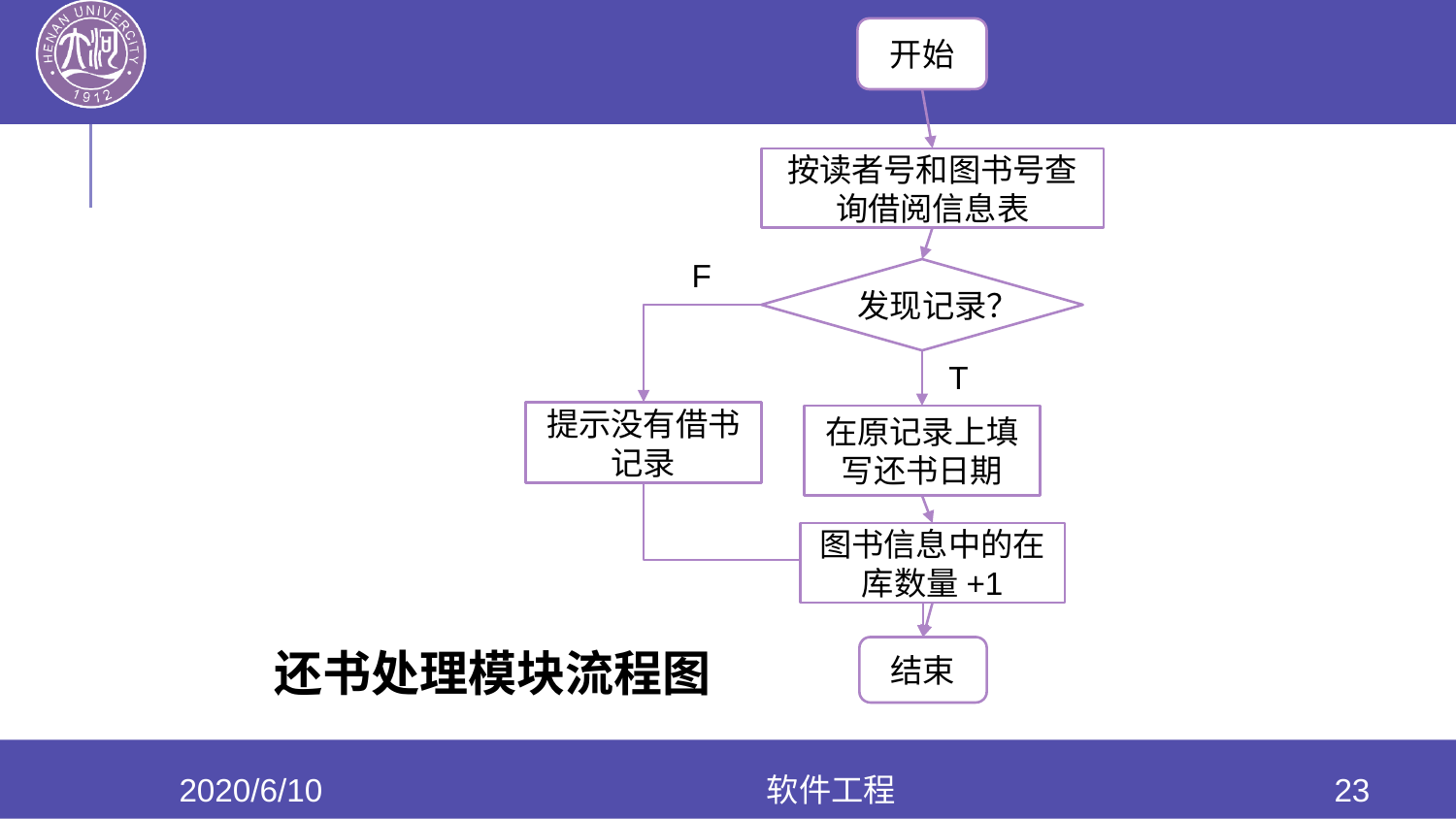

开始
按读者号和图书号查询借阅信息表
F
发现记录？
T
提示没有借书记录
在原记录上填写还书日期
图书信息中的在库数量+1
还书处理模块流程图
结束
2020/6/10
软件工程
23